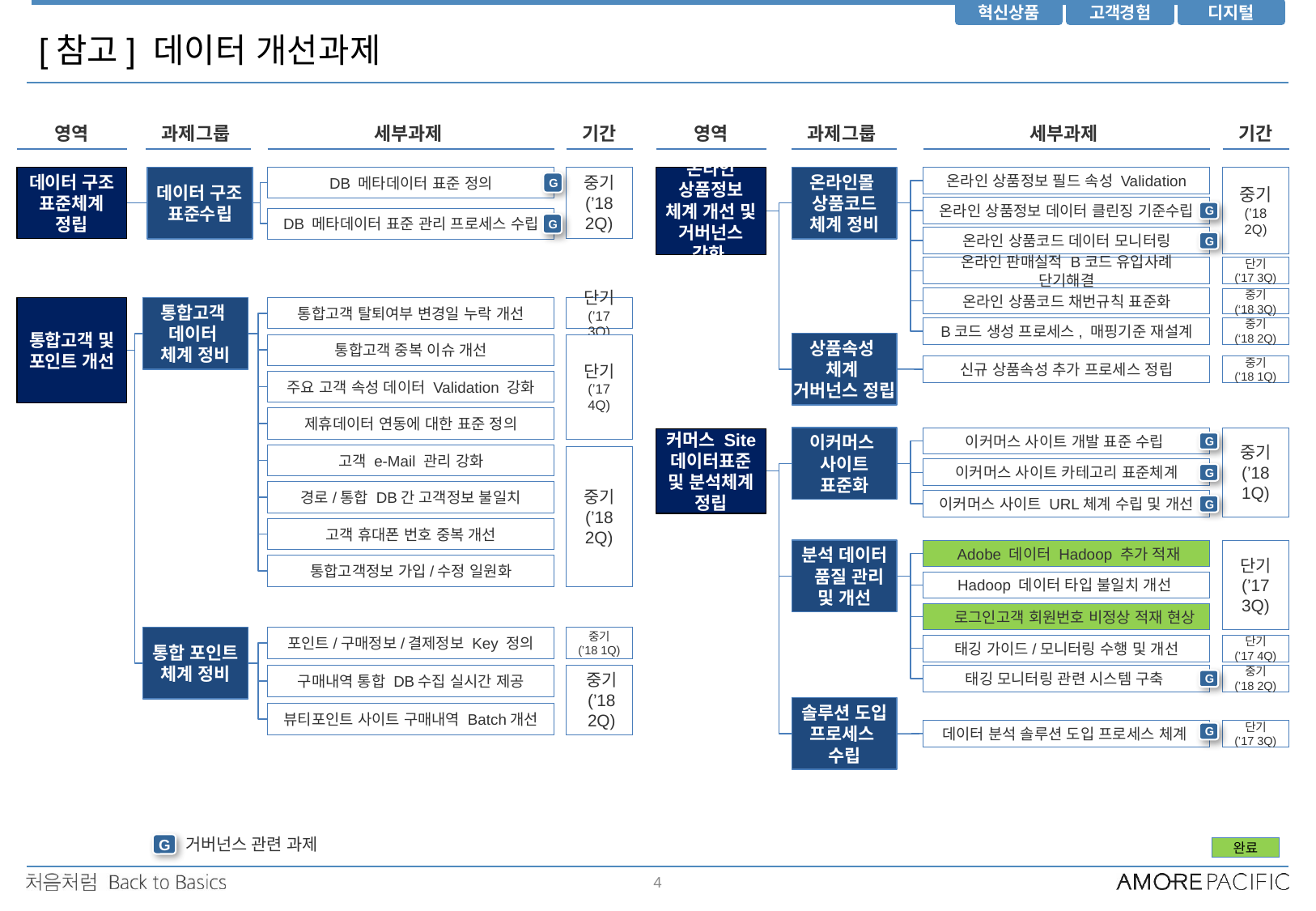

[참고] 데이터 개선과제
영역
과제그룹
세부과제
기간
영역
과제그룹
세부과제
기간
데이터 구조 표준수립
DB 메타데이터 표준 정의
중기
(’18 2Q)
온라인 상품정보
체계 개선 및 거버넌스 강화
온라인몰
상품코드
체계 정비
온라인 상품정보 필드 속성 Validation
중기
(’18 2Q)
데이터 구조
표준체계 정립
G
온라인 상품정보 데이터 클린징 기준수립
G
DB 메타데이터 표준 관리 프로세스 수립
G
온라인 상품코드 데이터 모니터링
G
온라인 판매실적 B코드 유입사례 단기해결
단기
(’17 3Q)
온라인 상품코드 채번규칙 표준화
중기
(‘18 3Q)
통합고객 및 포인트 개선
통합고객
데이터
체계 정비
통합고객 탈퇴여부 변경일 누락 개선
단기
(’17 3Q)
B코드 생성 프로세스, 매핑기준 재설계
중기
(‘18 2Q)
상품속성
체계
거버넌스 정립
통합고객 중복 이슈 개선
단기
(’17 4Q)
신규 상품속성 추가 프로세스 정립
중기
(’18 1Q)
주요 고객 속성 데이터 Validation 강화
제휴데이터 연동에 대한 표준 정의
이커머스
사이트
표준화
이커머스 사이트 개발 표준 수립
중기
(’18 1Q)
커머스 Site 데이터표준 및 분석체계 정립
G
고객 e-Mail 관리 강화
중기
(’18 2Q)
이커머스 사이트 카테고리 표준체계
G
경로/통합 DB간 고객정보 불일치
이커머스 사이트 URL체계 수립 및 개선
G
고객 휴대폰 번호 중복 개선
분석 데이터
 품질 관리
및 개선
 Adobe 데이터 Hadoop 추가 적재
단기
(’17 3Q)
통합고객정보 가입/수정 일원화
Hadoop 데이터 타입 불일치 개선
   로그인고객 회원번호 비정상 적재 현상
통합 포인트
체계 정비
포인트/구매정보/결제정보 Key 정의
중기
(’18 1Q)
태깅 가이드/모니터링 수행 및 개선
단기
(’17 4Q)
태깅 모니터링 관련 시스템 구축
중기
(’18 2Q)
구매내역 통합 DB수집 실시간 제공
중기
(’18 2Q)
G
솔루션 도입 프로세스
수립
뷰티포인트 사이트 구매내역 Batch개선
데이터 분석 솔루션 도입 프로세스 체계
단기
(’17 3Q)
G
거버넌스 관련 과제
G
완료
4